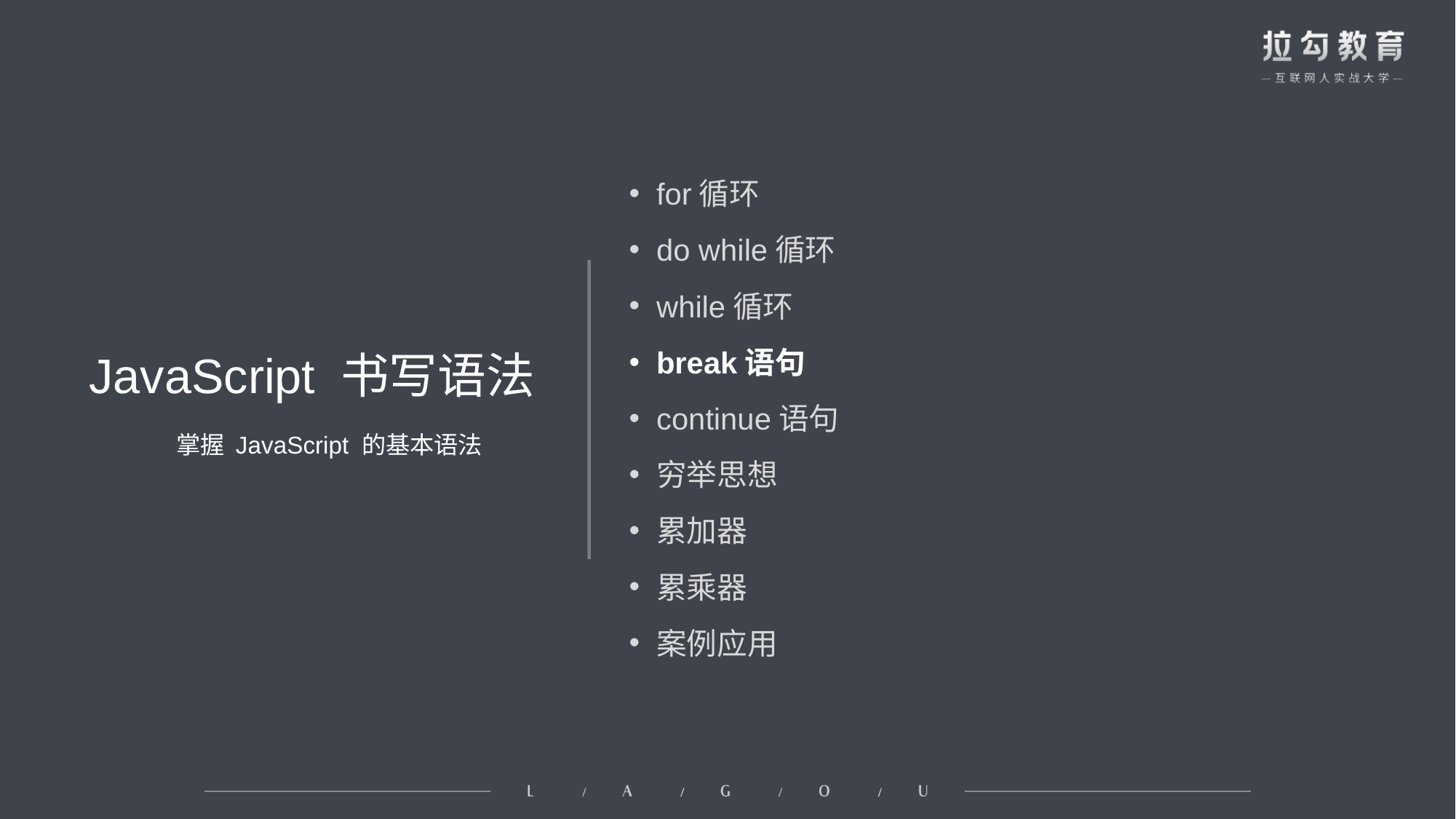

# JavaScript 书写语法
for循环
do while循环
while循环
break语句
continue语句
穷举思想
累加器
累乘器
案例应用
掌握 JavaScript 的基本语法